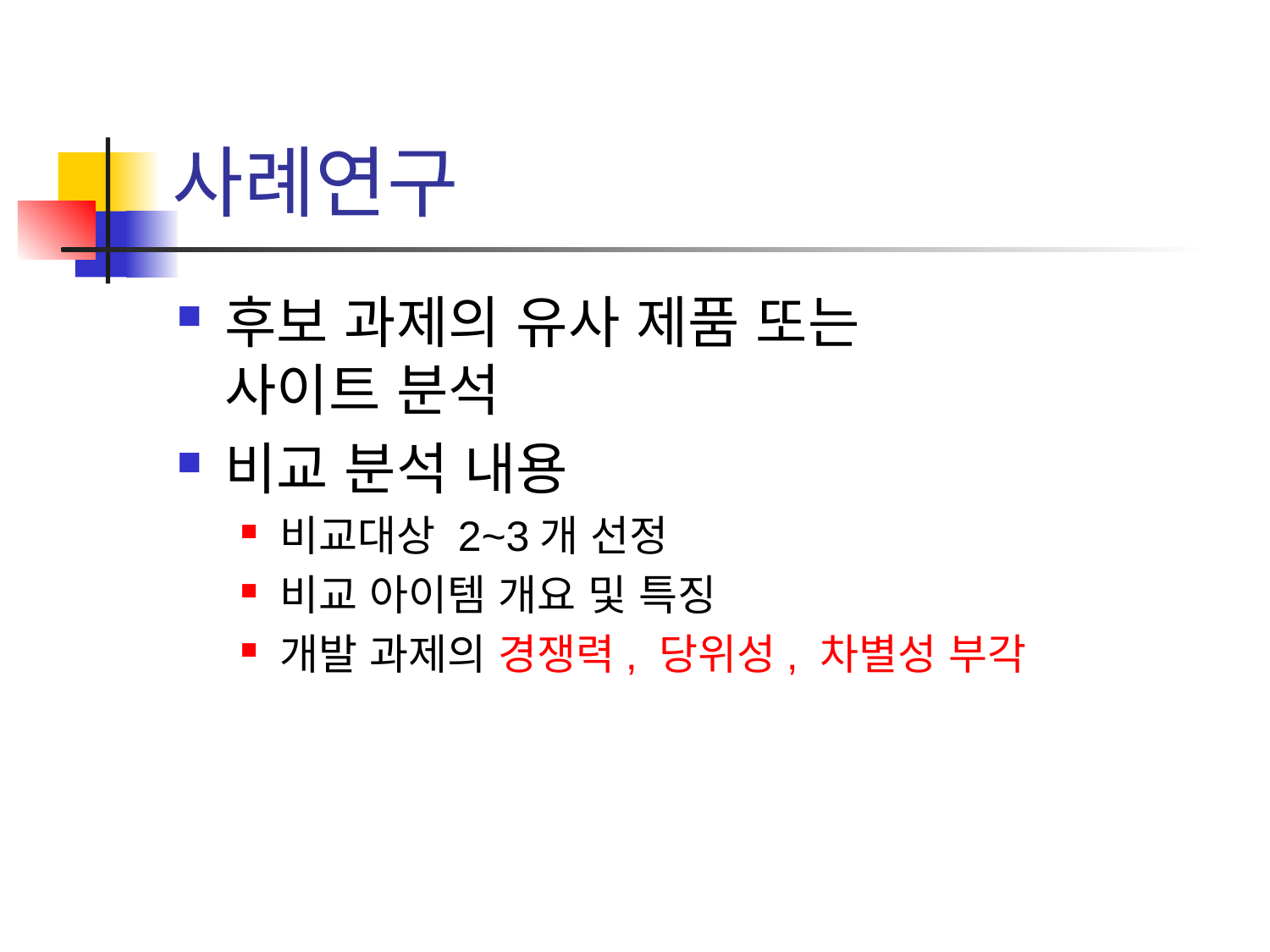

# 사례연구
후보 과제의 유사 제품 또는
사이트 분석
비교 분석 내용
비교대상 2~3개 선정
비교 아이템 개요 및 특징
개발 과제의 경쟁력, 당위성, 차별성 부각